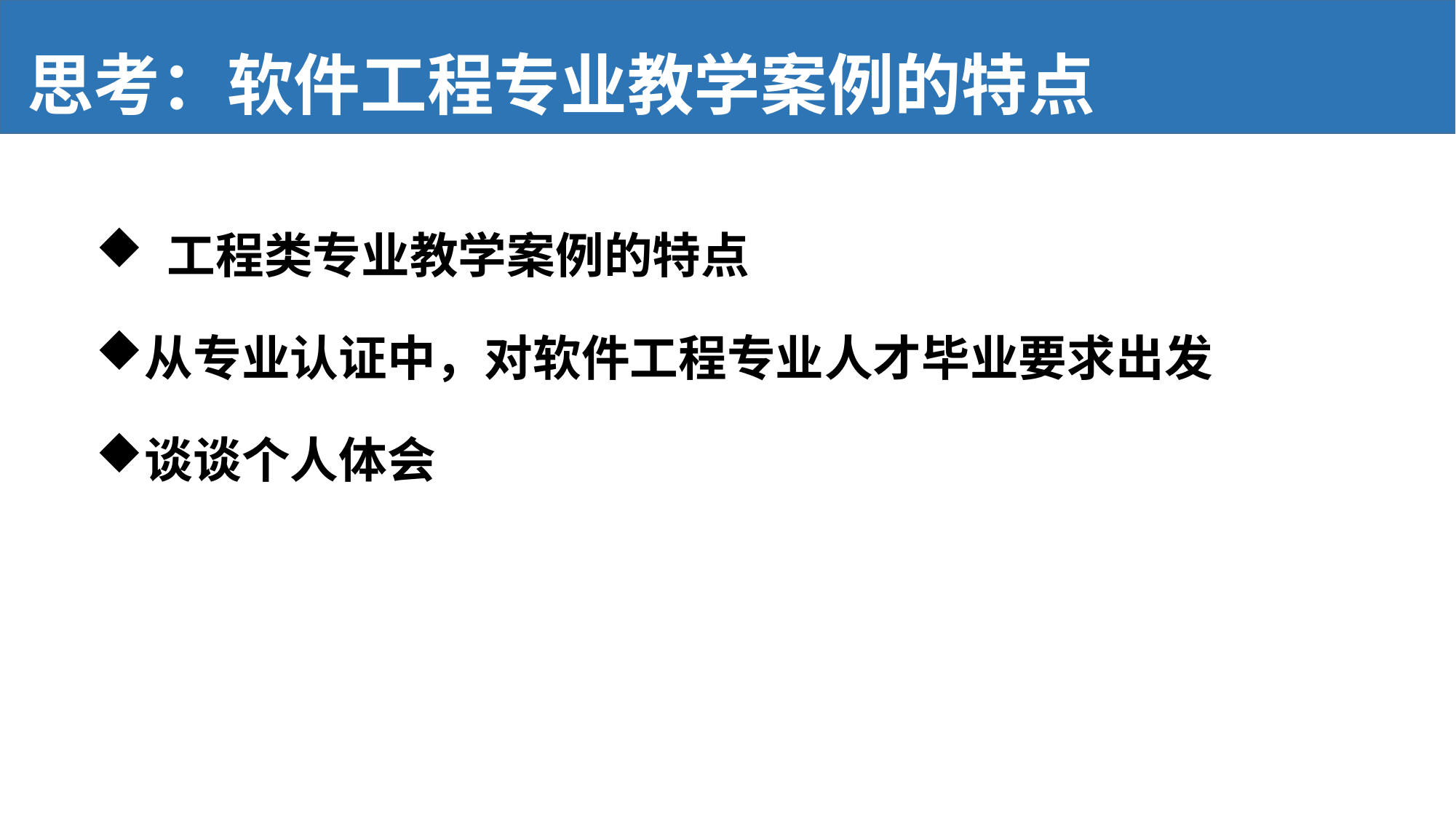

# 思考：软件工程专业教学案例的特点
 工程类专业教学案例的特点
从专业认证中，对软件工程专业人才毕业要求出发
谈谈个人体会